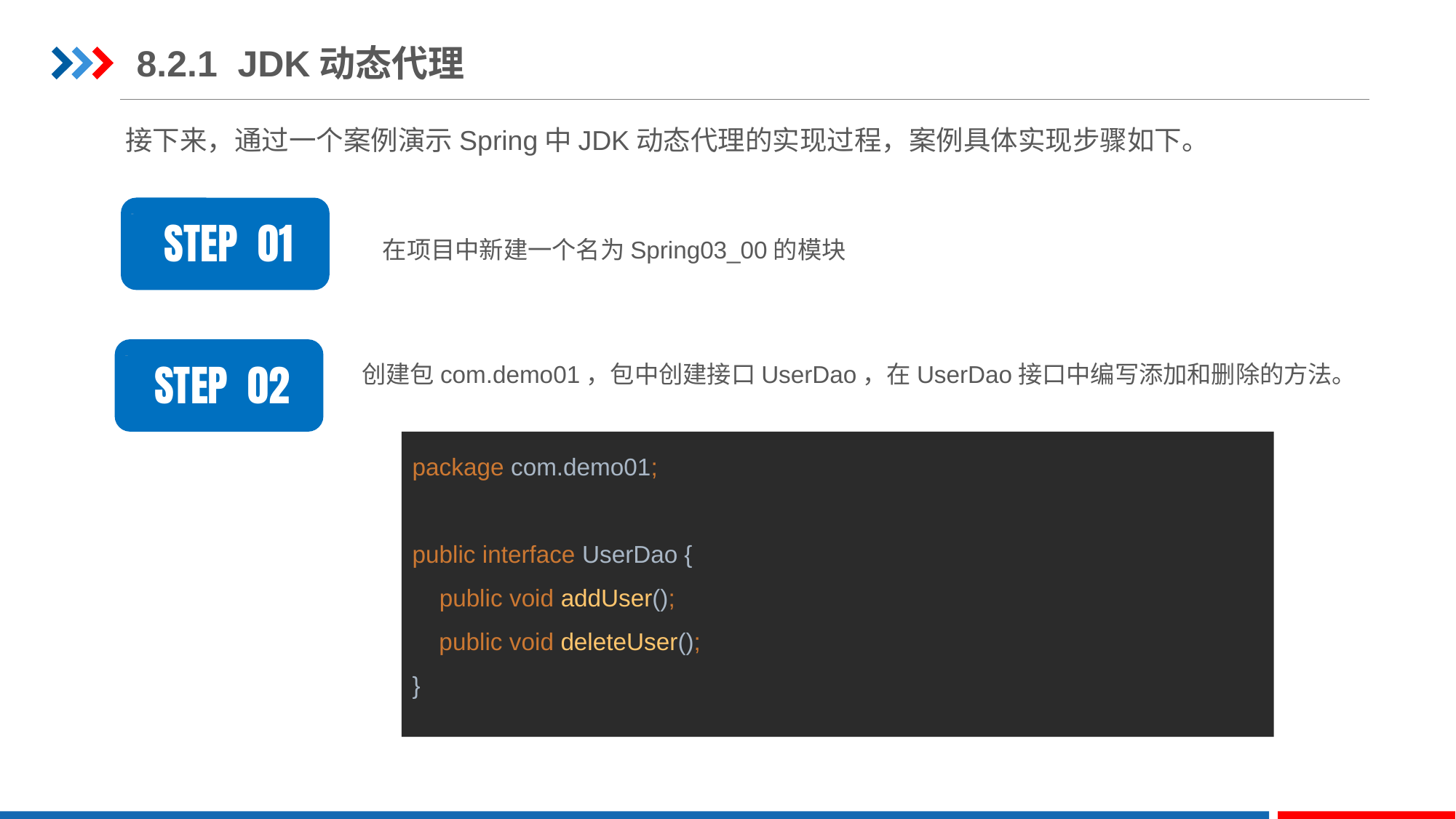

8.2.1  JDK动态代理
接下来，通过一个案例演示Spring中JDK动态代理的实现过程，案例具体实现步骤如下。

STEP  01
在项目中新建一个名为Spring03_00的模块

创建包com.demo01，包中创建接口UserDao，在UserDao接口中编写添加和删除的方法。
STEP  02
package com.demo01;
public interface UserDao {
    public void addUser();
    public void deleteUser();
}